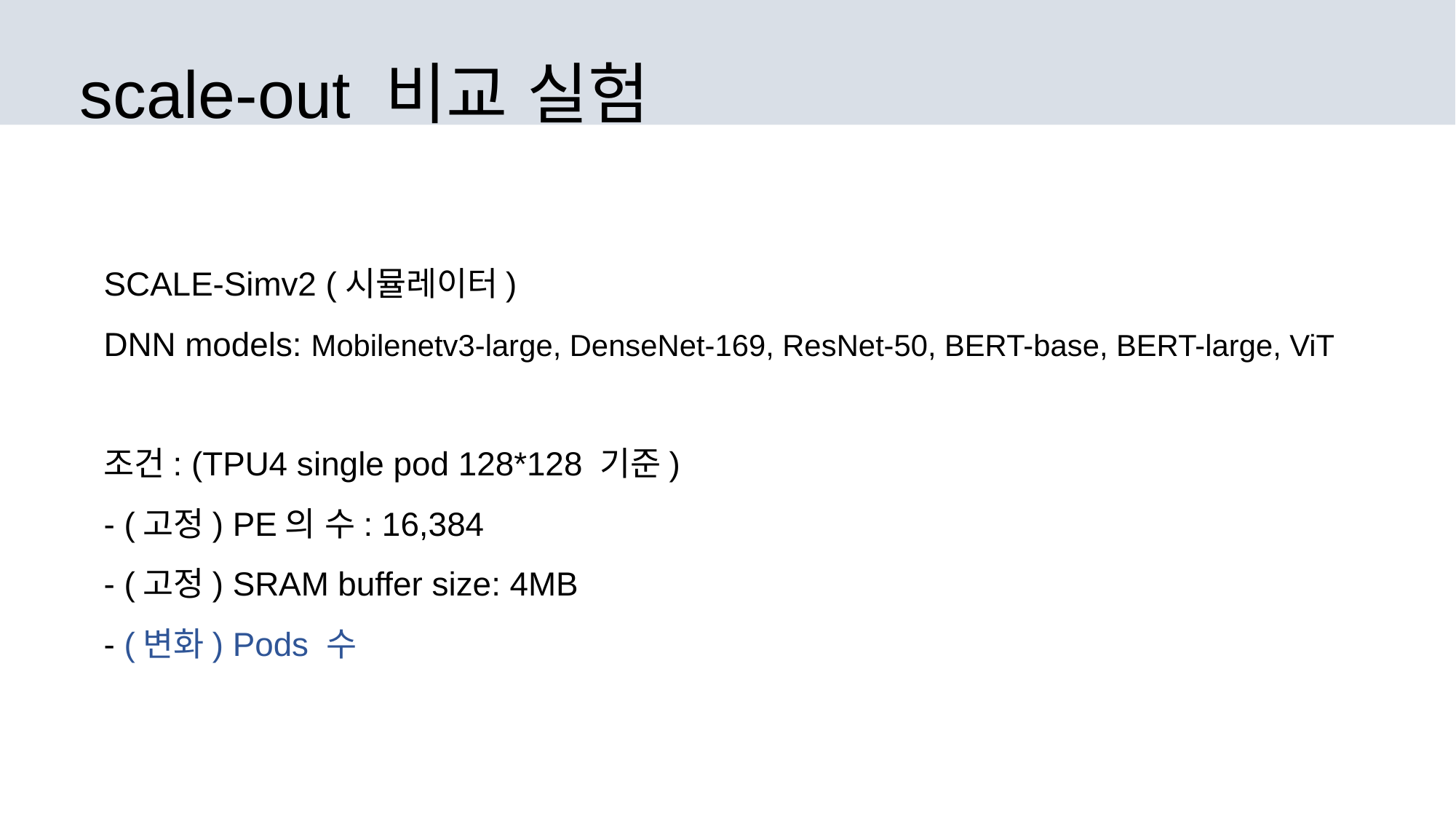

# scale-out 비교 실험
SCALE-Simv2 (시뮬레이터)
DNN models: Mobilenetv3-large, DenseNet-169, ResNet-50, BERT-base, BERT-large, ViT

조건: (TPU4 single pod 128*128 기준)
- (고정) PE의 수: 16,384
- (고정) SRAM buffer size: 4MB
- (변화) Pods 수